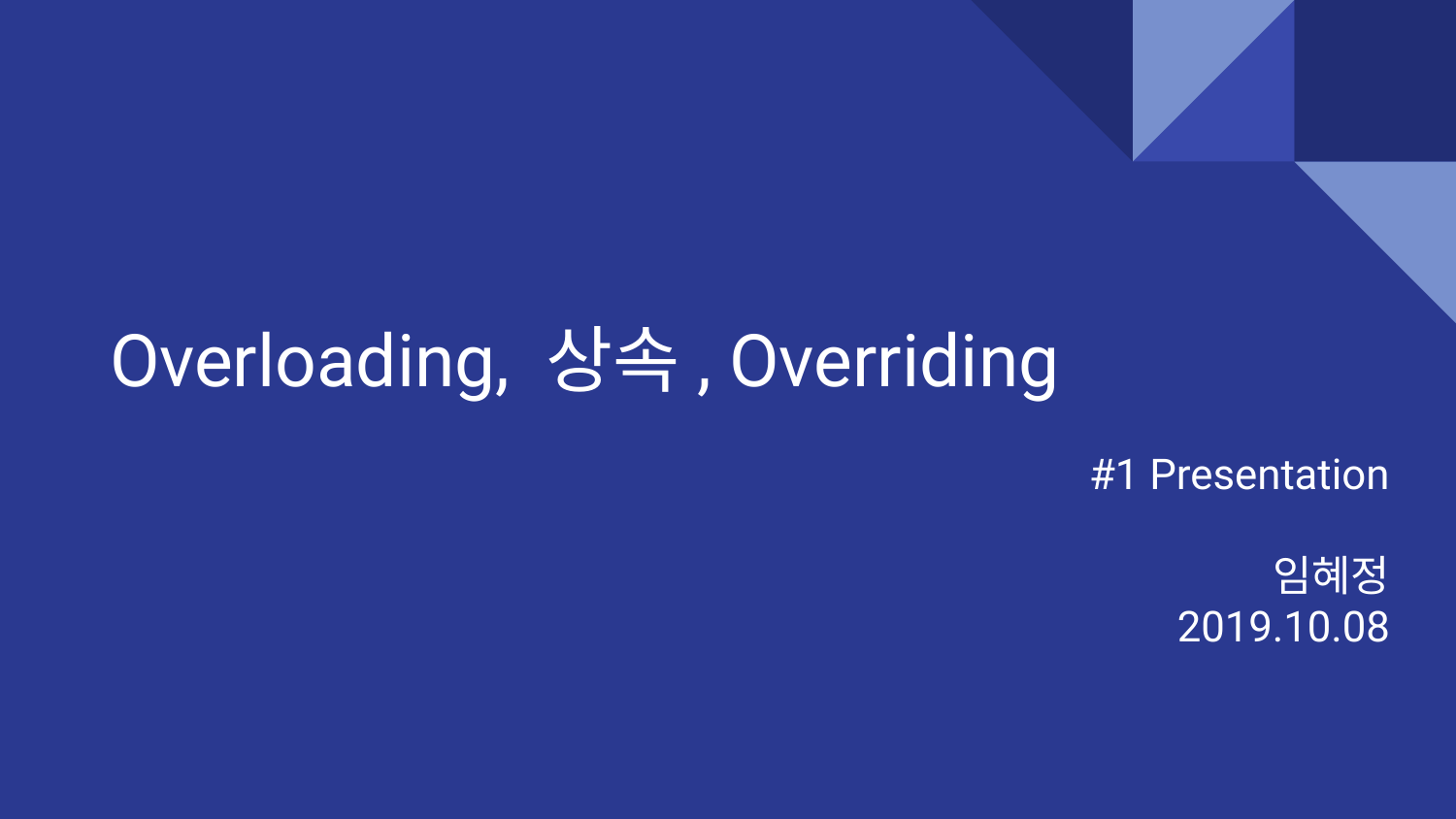

# Overloading, 상속, Overriding
#1 Presentation

임혜정
2019.10.08